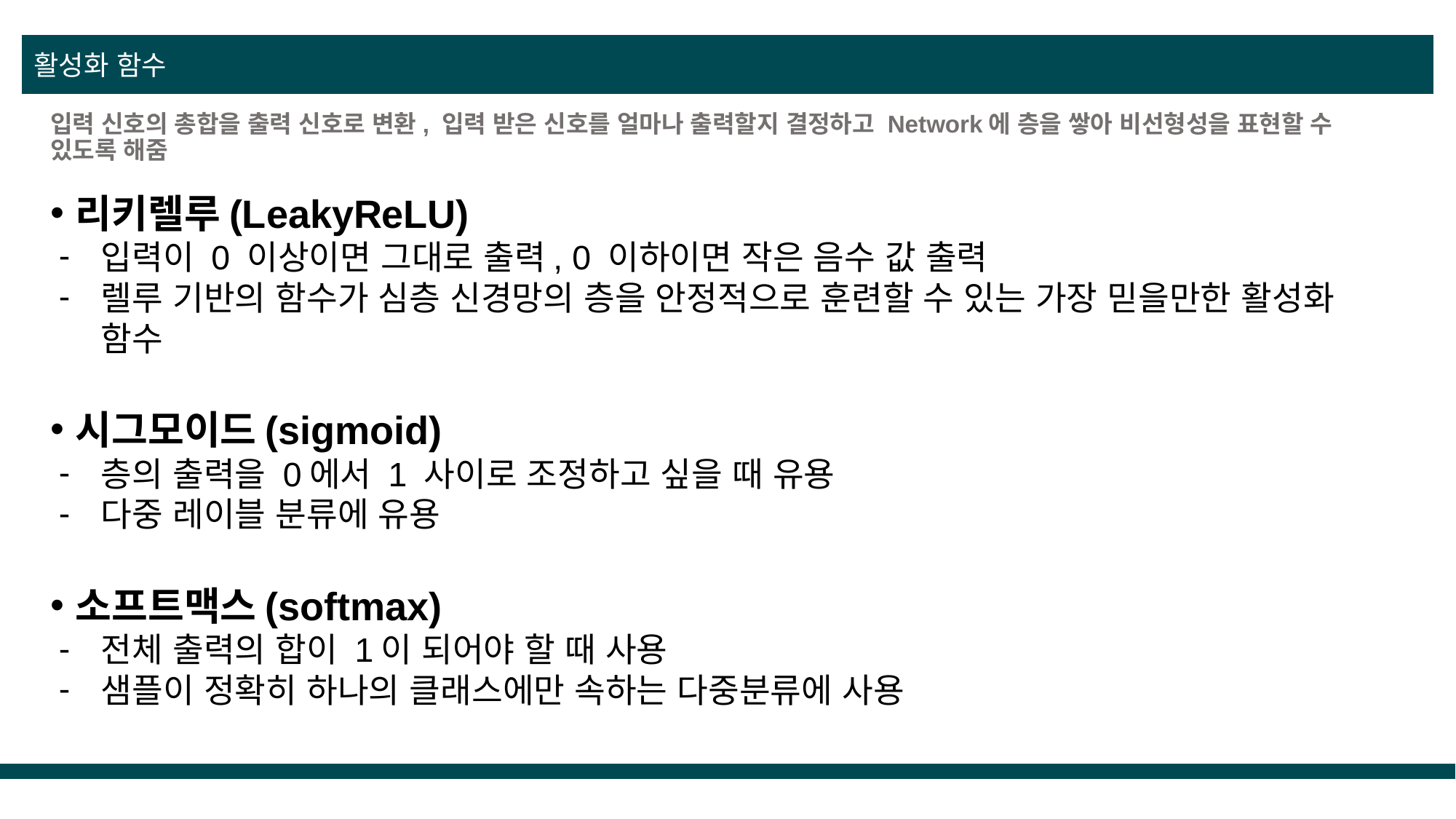

활성화 함수
입력 신호의 총합을 출력 신호로 변환, 입력 받은 신호를 얼마나 출력할지 결정하고 Network에 층을 쌓아 비선형성을 표현할 수 있도록 해줌
리키렐루(LeakyReLU)
입력이 0 이상이면 그대로 출력, 0 이하이면 작은 음수 값 출력
렐루 기반의 함수가 심층 신경망의 층을 안정적으로 훈련할 수 있는 가장 믿을만한 활성화 함수

시그모이드(sigmoid)
층의 출력을 0에서 1 사이로 조정하고 싶을 때 유용
다중 레이블 분류에 유용

소프트맥스(softmax)
전체 출력의 합이 1이 되어야 할 때 사용
샘플이 정확히 하나의 클래스에만 속하는 다중분류에 사용